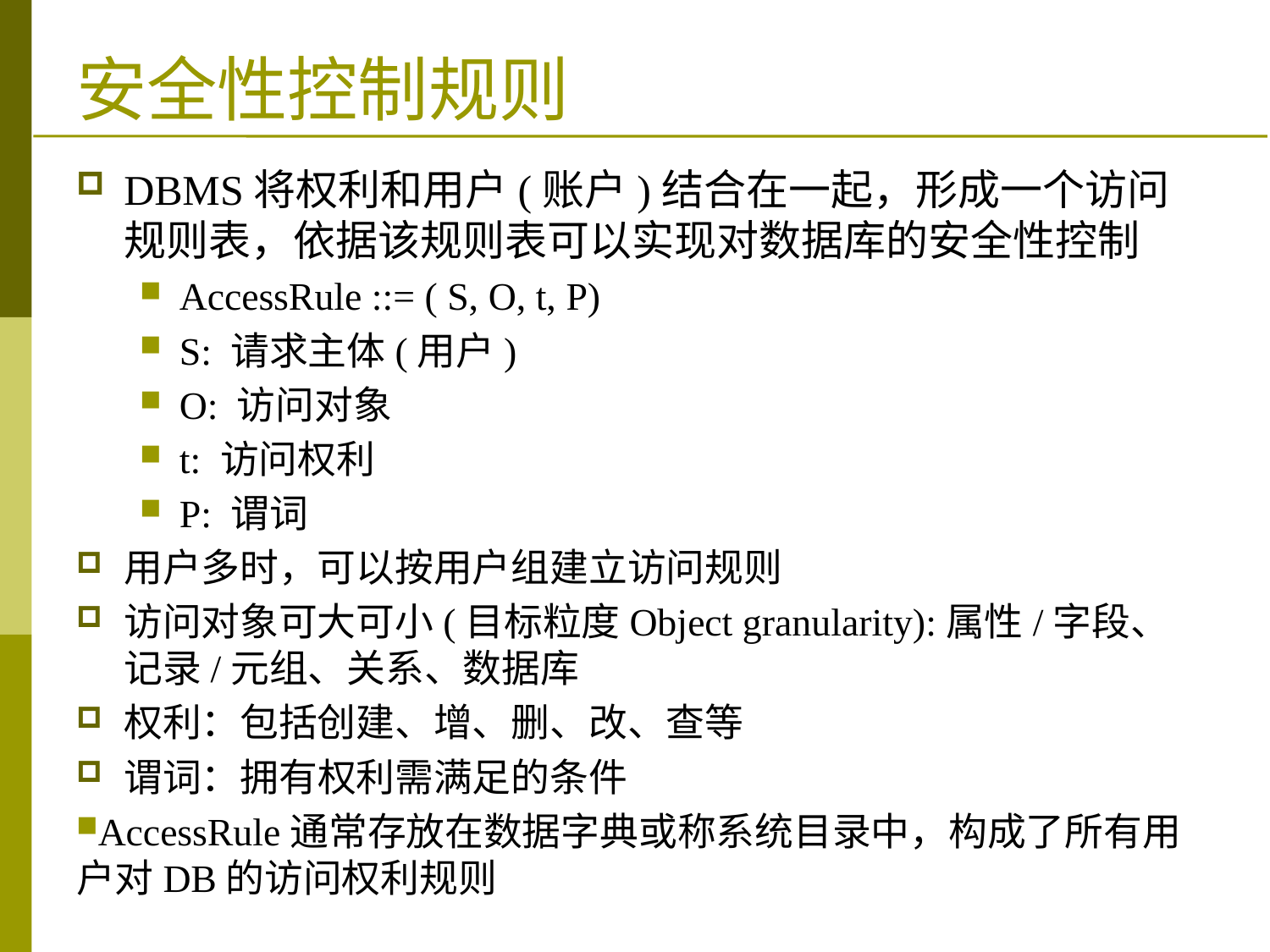

# 安全性控制规则
DBMS将权利和用户(账户)结合在一起，形成一个访问规则表，依据该规则表可以实现对数据库的安全性控制
AccessRule ::= ( S, O, t, P)
S: 请求主体(用户)
O: 访问对象
t: 访问权利
P: 谓词
用户多时，可以按用户组建立访问规则
访问对象可大可小(目标粒度Object granularity):属性/字段、记录/元组、关系、数据库
权利：包括创建、增、删、改、查等
谓词：拥有权利需满足的条件
AccessRule通常存放在数据字典或称系统目录中，构成了所有用户对DB的访问权利规则